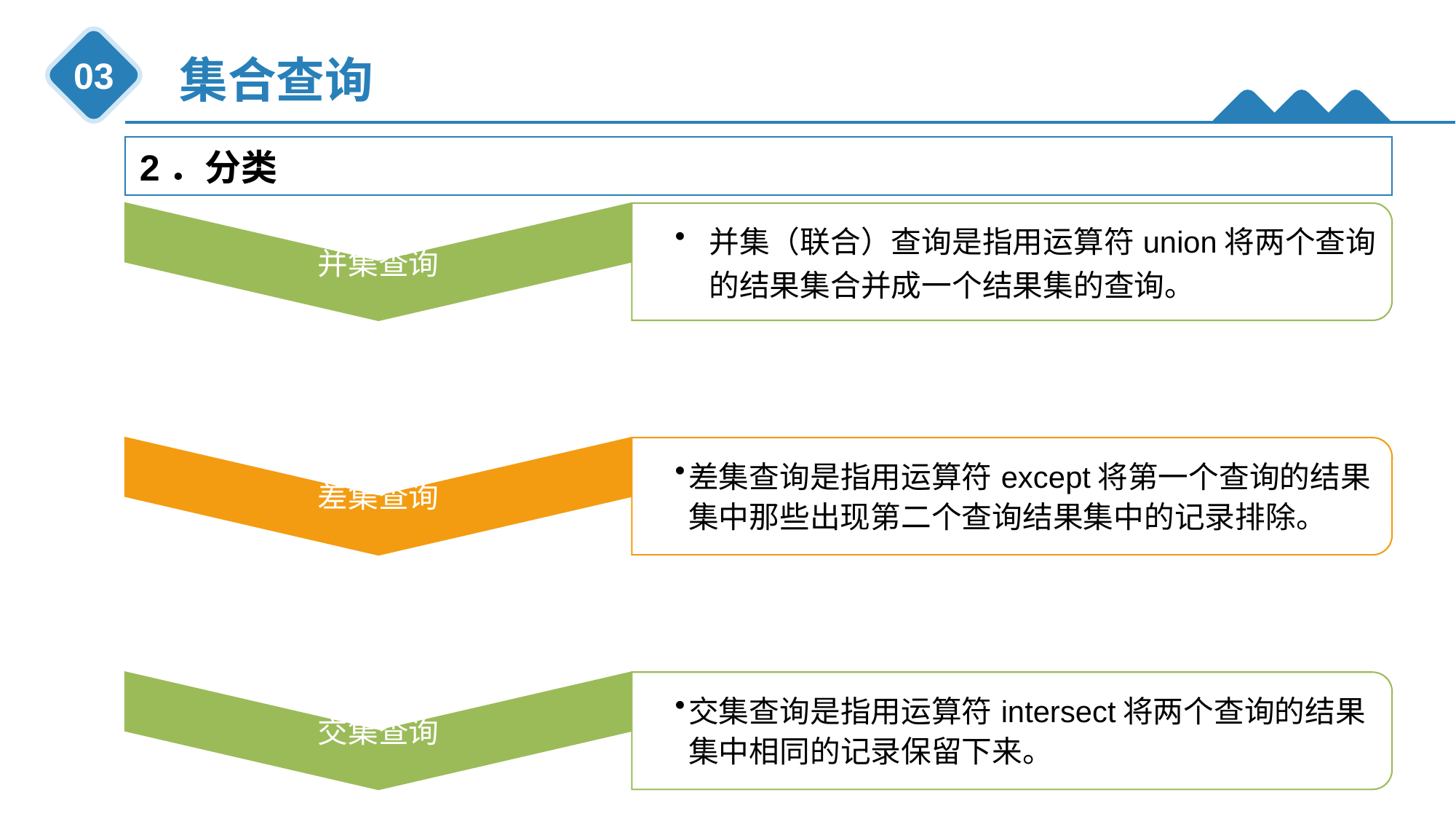

集合查询
03

2．分类
并集查询
差集查询
交集查询
并集（联合）查询是指用运算符union将两个查询的结果集合并成一个结果集的查询。
差集查询是指用运算符except将第一个查询的结果集中那些出现第二个查询结果集中的记录排除。
交集查询是指用运算符intersect将两个查询的结果集中相同的记录保留下来。